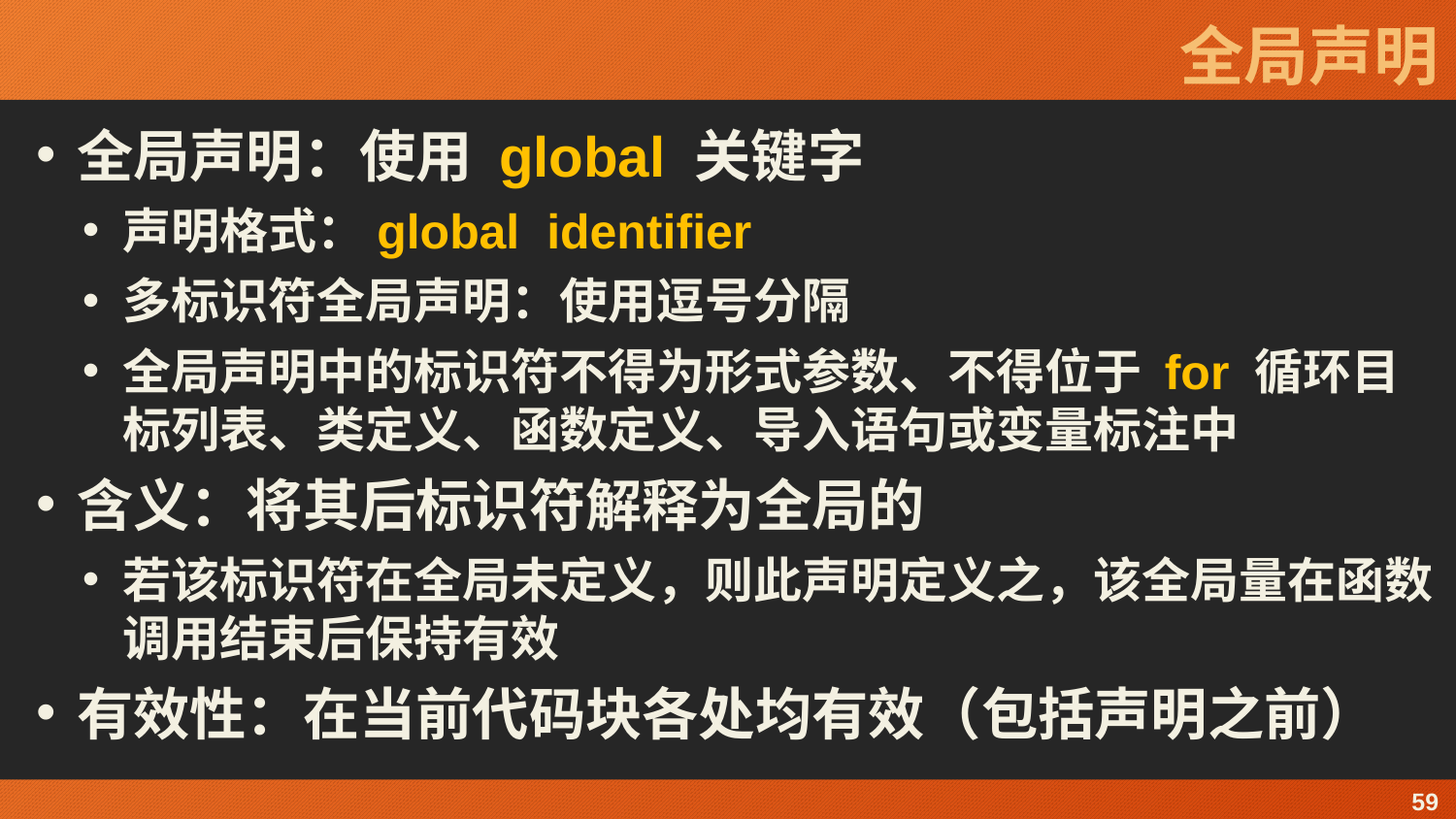

# 全局声明
全局声明：使用 global 关键字
声明格式：global  identifier
多标识符全局声明：使用逗号分隔
全局声明中的标识符不得为形式参数、不得位于 for 循环目标列表、类定义、函数定义、导入语句或变量标注中
含义：将其后标识符解释为全局的
若该标识符在全局未定义，则此声明定义之，该全局量在函数调用结束后保持有效
有效性：在当前代码块各处均有效（包括声明之前）
59